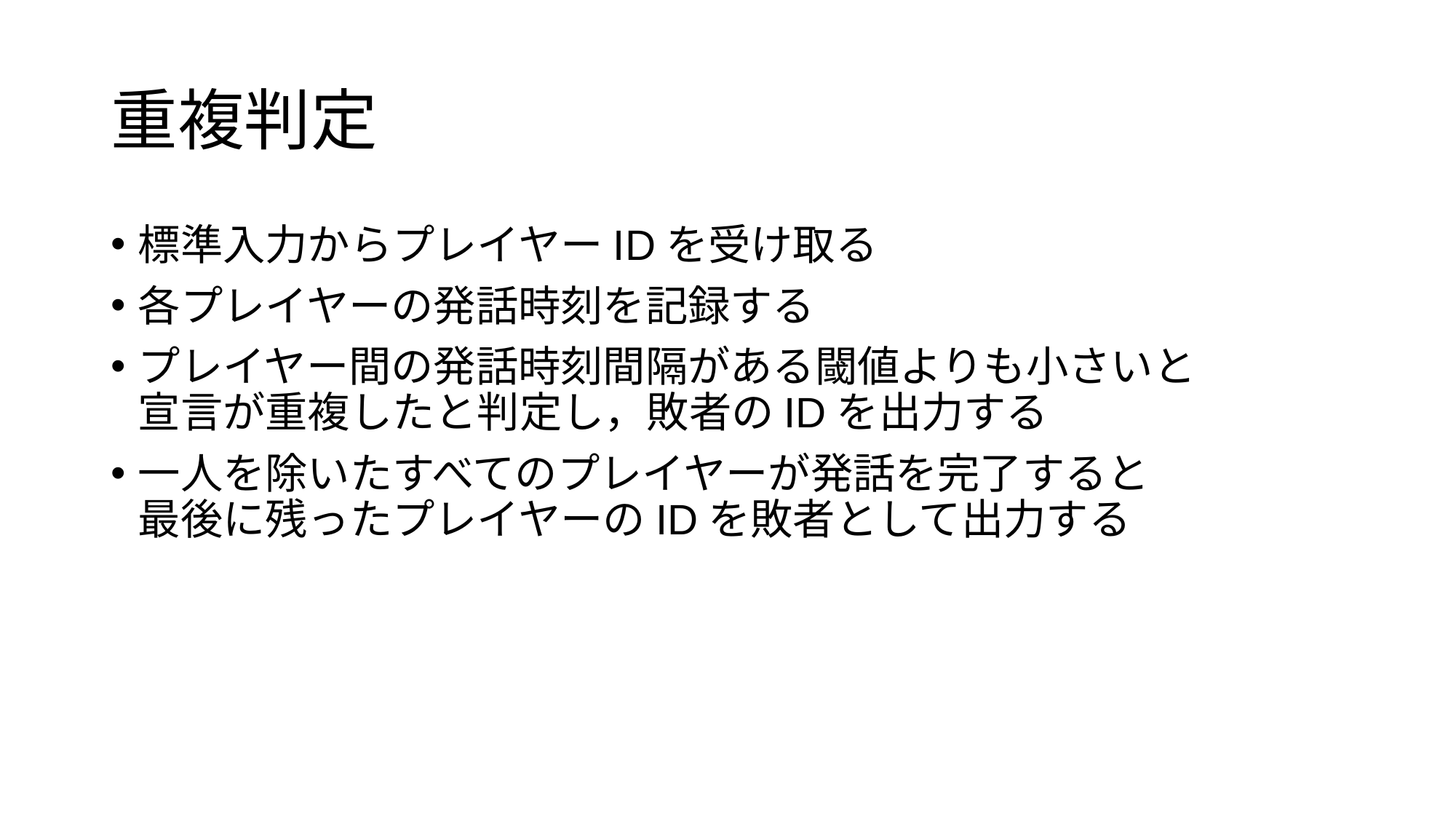

# 重複判定
標準入力からプレイヤーIDを受け取る
各プレイヤーの発話時刻を記録する
プレイヤー間の発話時刻間隔がある閾値よりも小さいと
宣言が重複したと判定し，敗者のIDを出力する
一人を除いたすべてのプレイヤーが発話を完了すると
最後に残ったプレイヤーのIDを敗者として出力する